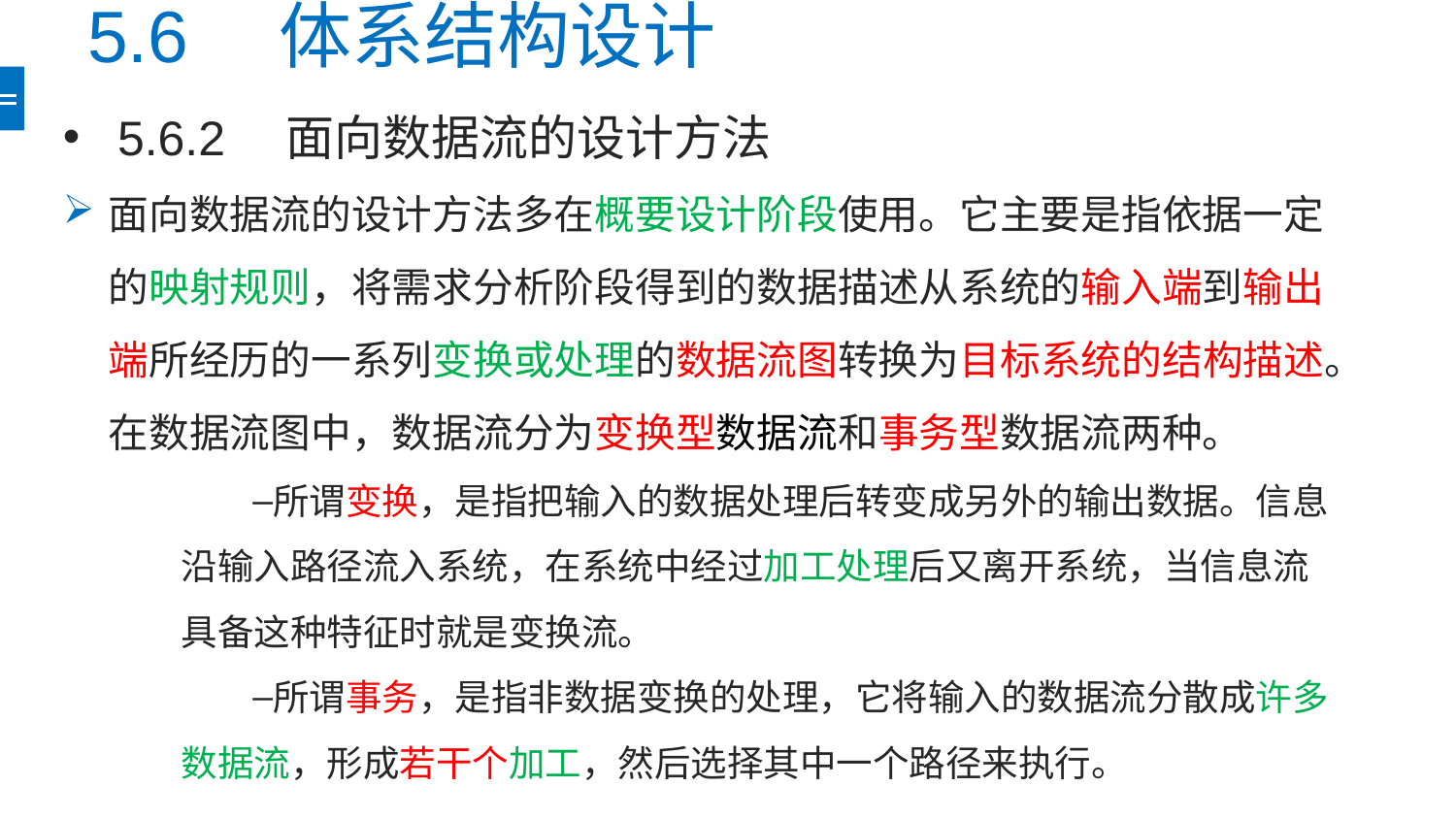

# 5.6　体系结构设计
5.6.2　面向数据流的设计方法
面向数据流的设计方法多在概要设计阶段使用。它主要是指依据一定的映射规则，将需求分析阶段得到的数据描述从系统的输入端到输出端所经历的一系列变换或处理的数据流图转换为目标系统的结构描述。在数据流图中，数据流分为变换型数据流和事务型数据流两种。
所谓变换，是指把输入的数据处理后转变成另外的输出数据。信息沿输入路径流入系统，在系统中经过加工处理后又离开系统，当信息流具备这种特征时就是变换流。
所谓事务，是指非数据变换的处理，它将输入的数据流分散成许多数据流，形成若干个加工，然后选择其中一个路径来执行。